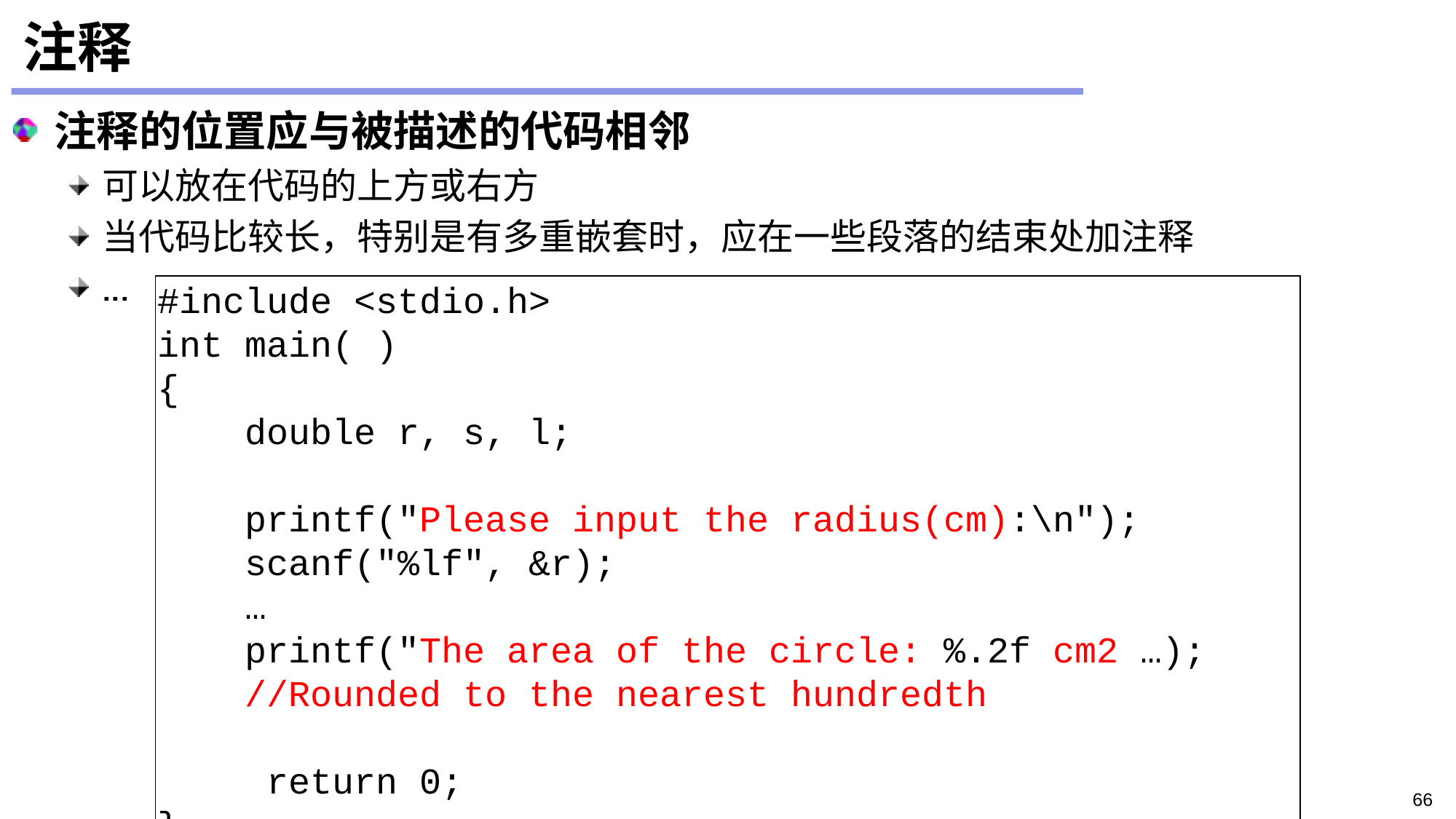

# 注释
注释的位置应与被描述的代码相邻
可以放在代码的上方或右方
当代码比较长，特别是有多重嵌套时，应在一些段落的结束处加注释
...

#include <stdio.h>
int main( )
{
    double r, s, l;

    printf("Please input the radius(cm):\n");
    scanf("%lf", &r);
    …
    printf("The area of the circle: %.2f cm2 …);
    //Rounded to the nearest hundredth

	return 0;
}
66